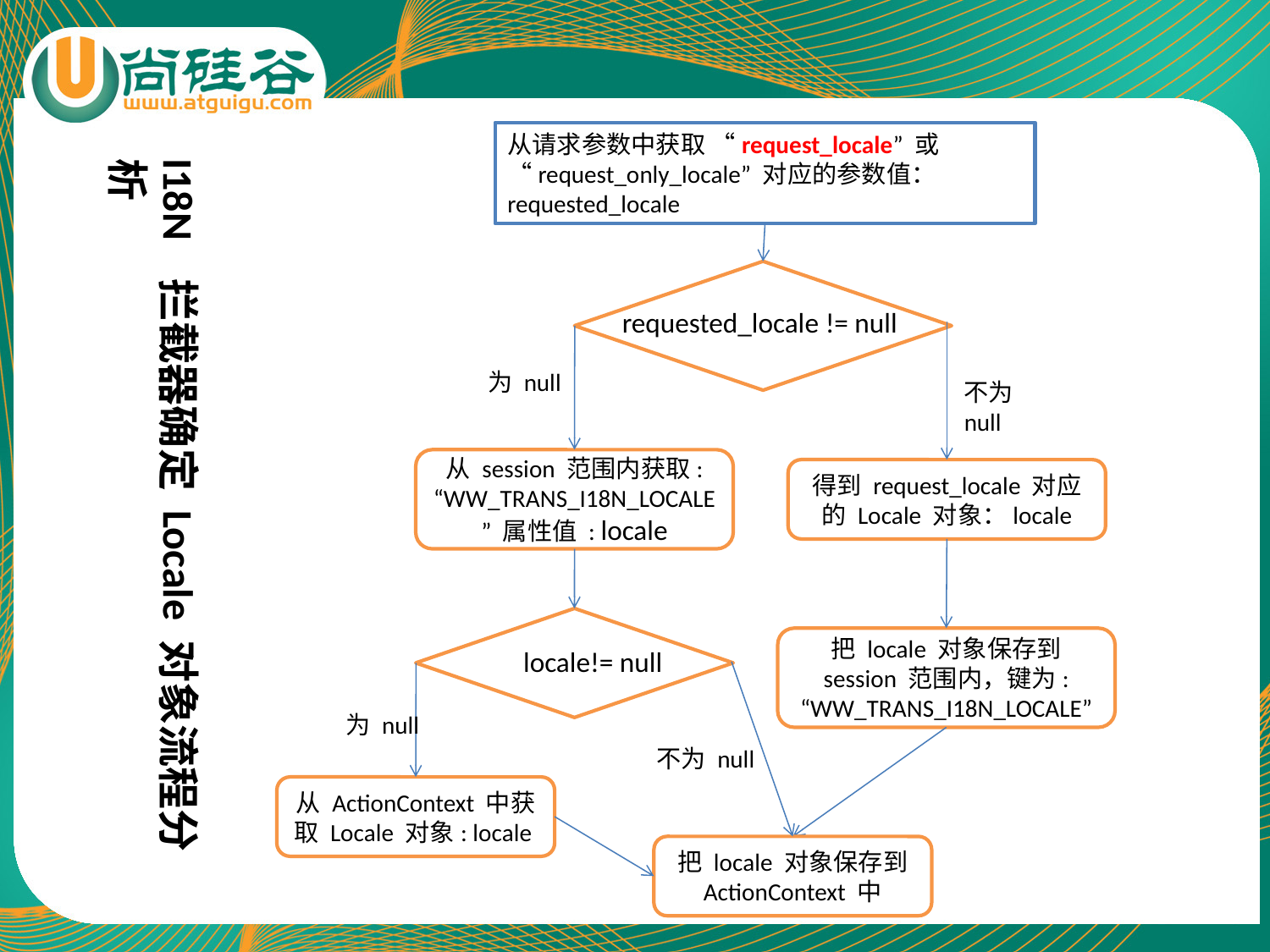

从请求参数中获取 “request_locale” 或 “request_only_locale” 对应的参数值： requested_locale
I18N   拦截器确定 Locale 对象流程分析

requested_locale != null
为 null
不为 null
从 session 范围内获取: “WW_TRANS_I18N_LOCALE” 属性值 : locale
得到 request_locale 对应的 Locale 对象：locale

         locale!= null
把 locale 对象保存到 session 范围内，键为: “WW_TRANS_I18N_LOCALE”
为 null
不为 null
从 ActionContext 中获取 Locale 对象: locale
把 locale 对象保存到 ActionContext 中